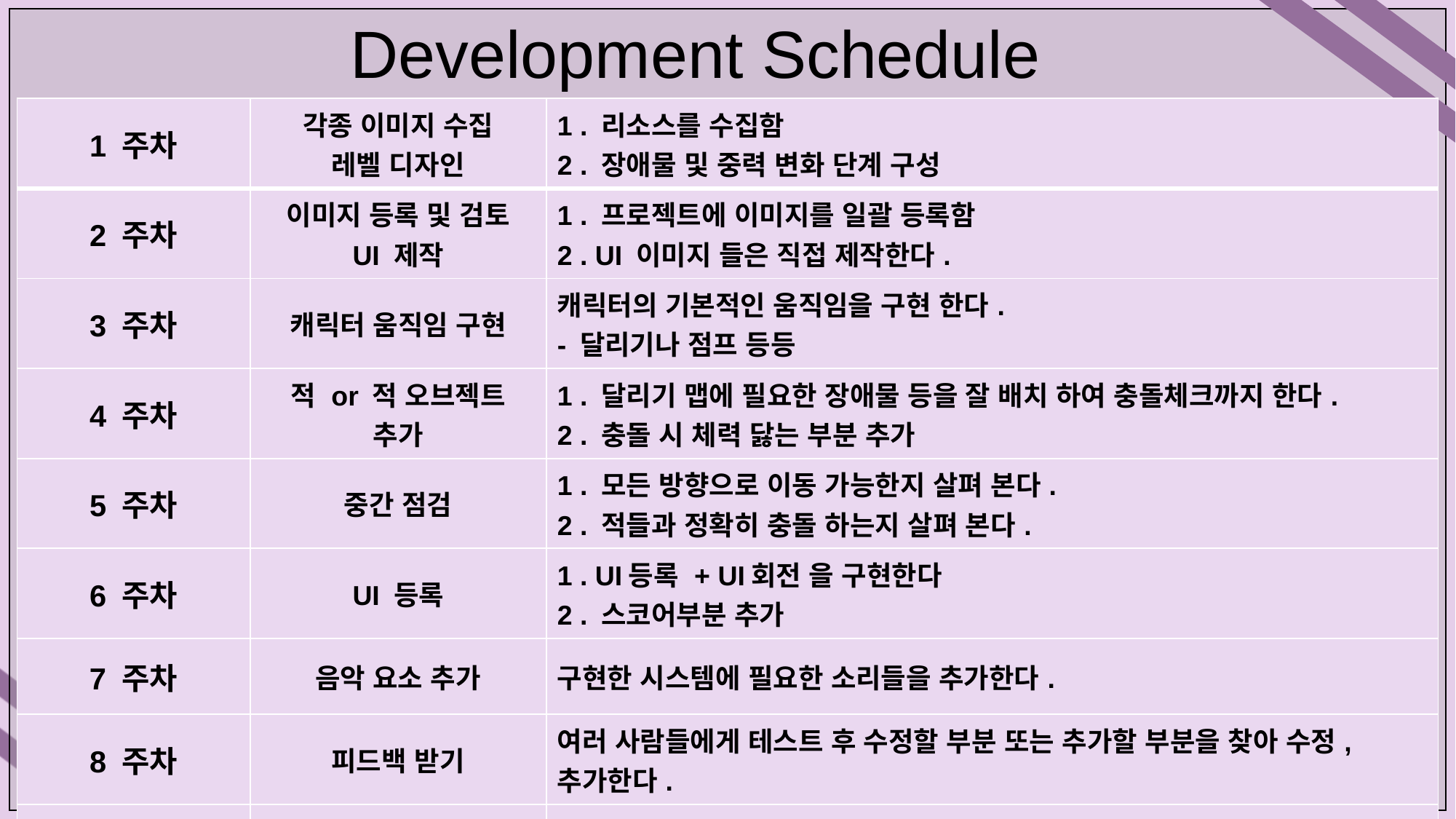

# Development Schedule
| 1 주차 | 각종 이미지 수집 레벨 디자인 | 1 . 리소스를 수집함 2 . 장애물 및 중력 변화 단계 구성 |
| --- | --- | --- |
| 2 주차 | 이미지 등록 및 검토 UI 제작 | 1 . 프로젝트에 이미지를 일괄 등록함 2 . UI 이미지 들은 직접 제작한다. |
| 3 주차 | 캐릭터 움직임 구현 | 캐릭터의 기본적인 움직임을 구현 한다. - 달리기나 점프 등등 |
| 4 주차 | 적 or 적 오브젝트 추가 | 1 . 달리기 맵에 필요한 장애물 등을 잘 배치 하여 충돌체크까지 한다. 2 . 충돌 시 체력 닳는 부분 추가 |
| 5 주차 | 중간 점검 | 1 . 모든 방향으로 이동 가능한지 살펴 본다. 2 . 적들과 정확히 충돌 하는지 살펴 본다. |
| 6 주차 | UI 등록 | 1 . UI등록 + UI회전 을 구현한다 2 . 스코어부분 추가 |
| 7 주차 | 음악 요소 추가 | 구현한 시스템에 필요한 소리들을 추가한다. |
| 8 주차 | 피드백 받기 | 여러 사람들에게 테스트 후 수정할 부분 또는 추가할 부분을 찾아 수정, 추가한다. |
| 9 주차 | 마무리 | 최종 점검 및 릴리즈 |